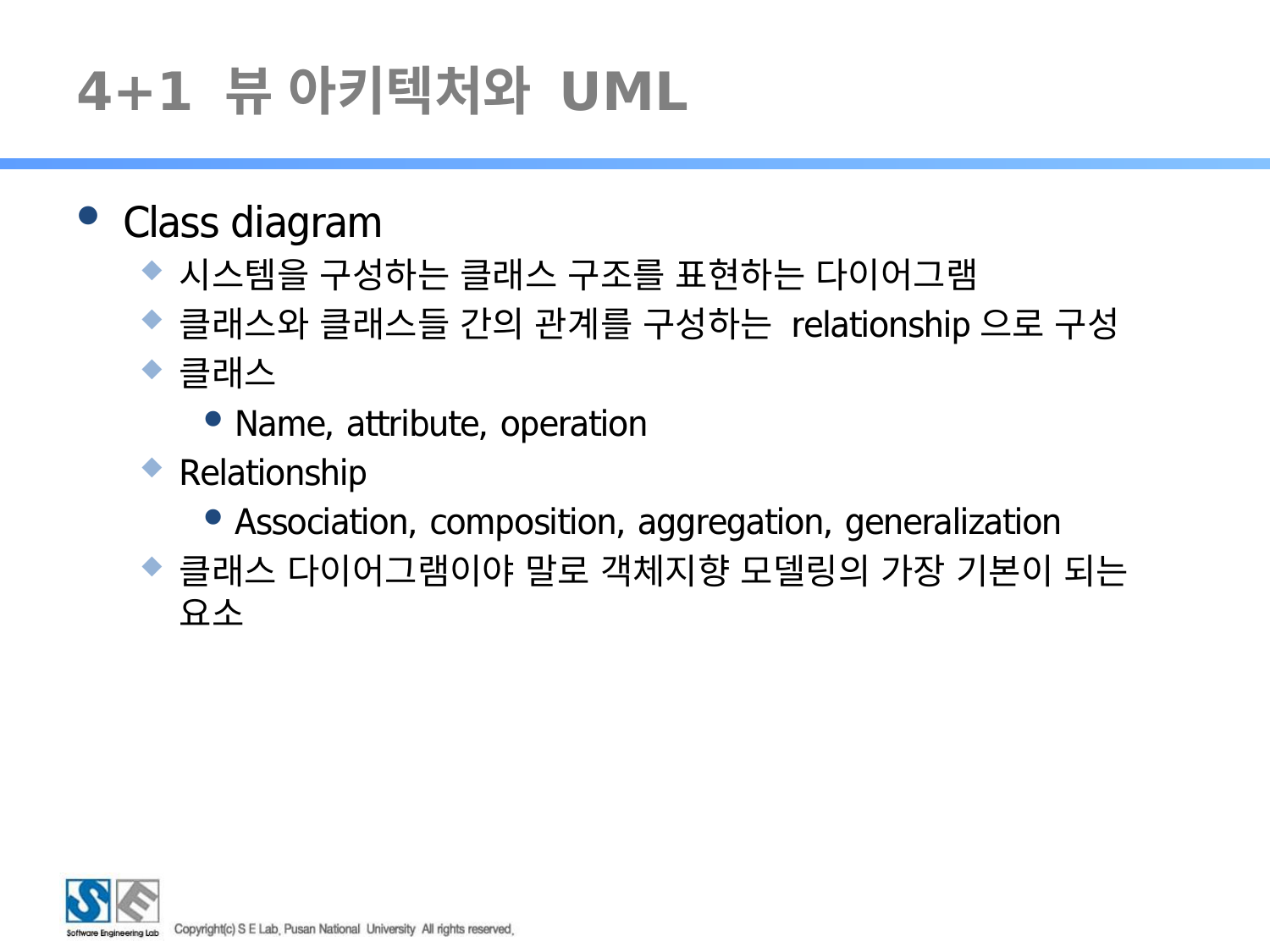

# 4+1 뷰 아키텍처와 UML
Class diagram
시스템을 구성하는 클래스 구조를 표현하는 다이어그램
클래스와 클래스들 간의 관계를 구성하는 relationship으로 구성
클래스
Name, attribute, operation
Relationship
Association, composition, aggregation, generalization
클래스 다이어그램이야 말로 객체지향 모델링의 가장 기본이 되는 요소